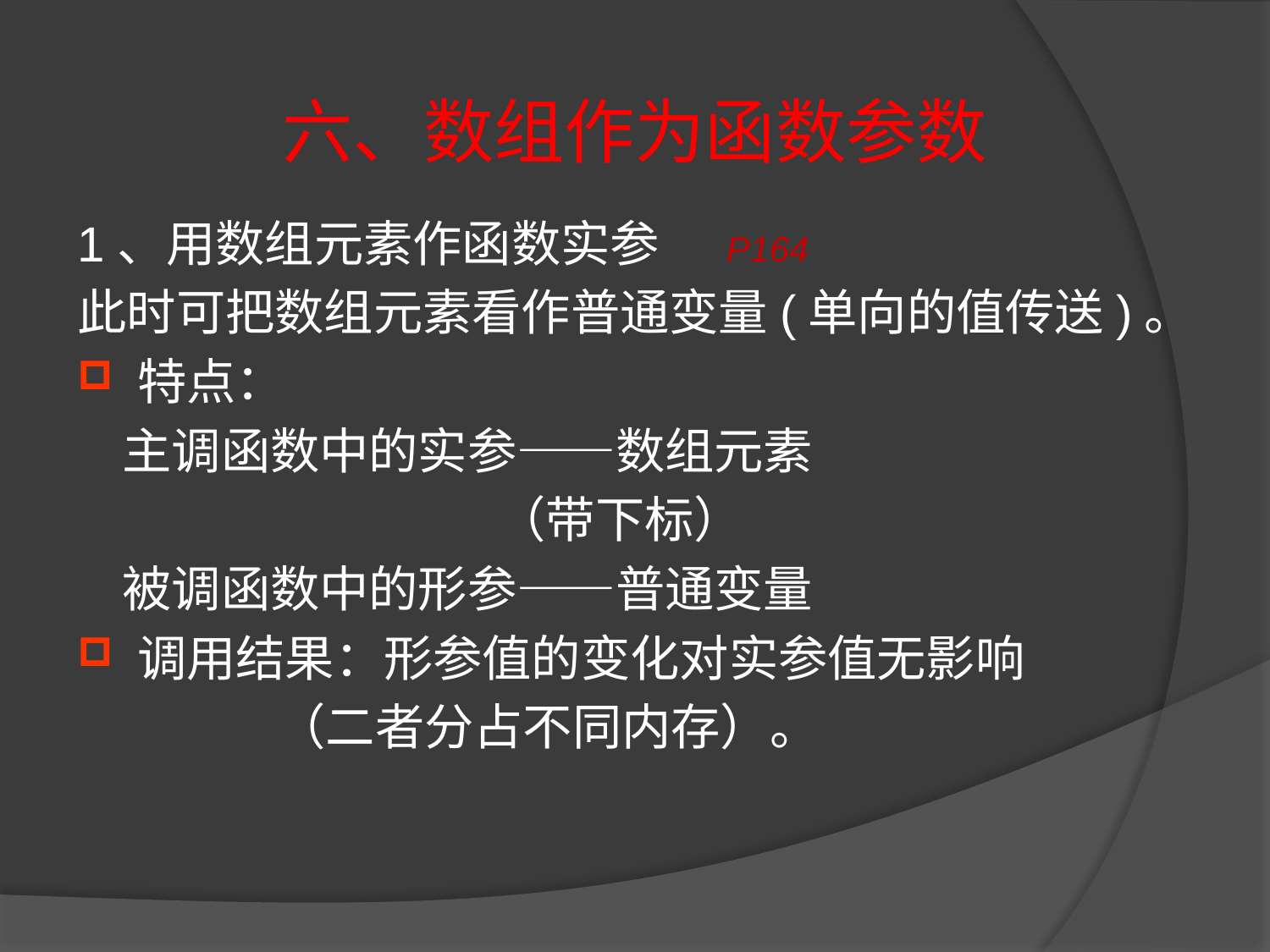

# 六、数组作为函数参数
1、用数组元素作函数实参     P164
此时可把数组元素看作普通变量(单向的值传送)。
 特点：
   主调函数中的实参——数组元素
                                     （带下标）
   被调函数中的形参——普通变量
 调用结果：形参值的变化对实参值无影响
                 （二者分占不同内存）。